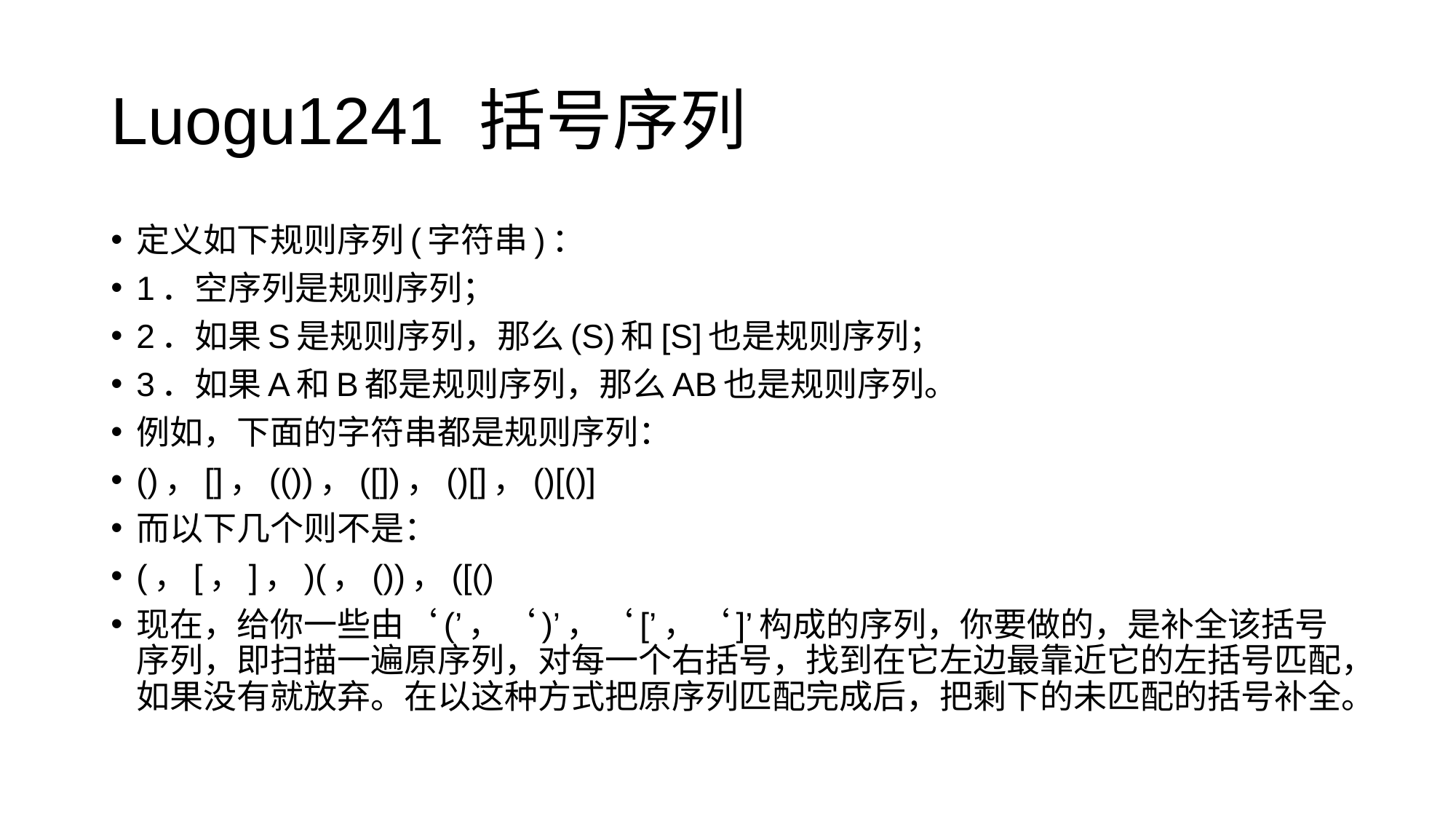

# Luogu1241 括号序列
定义如下规则序列(字符串)：
1．空序列是规则序列；
2．如果S是规则序列，那么(S)和[S]也是规则序列；
3．如果A和B都是规则序列，那么AB也是规则序列。
例如，下面的字符串都是规则序列：
()，[]，(())，([])，()[]，()[()]
而以下几个则不是：
(，[，]，)(，())，([()
现在，给你一些由‘(’，‘)’，‘[’，‘]’构成的序列，你要做的，是补全该括号序列，即扫描一遍原序列，对每一个右括号，找到在它左边最靠近它的左括号匹配，如果没有就放弃。在以这种方式把原序列匹配完成后，把剩下的未匹配的括号补全。